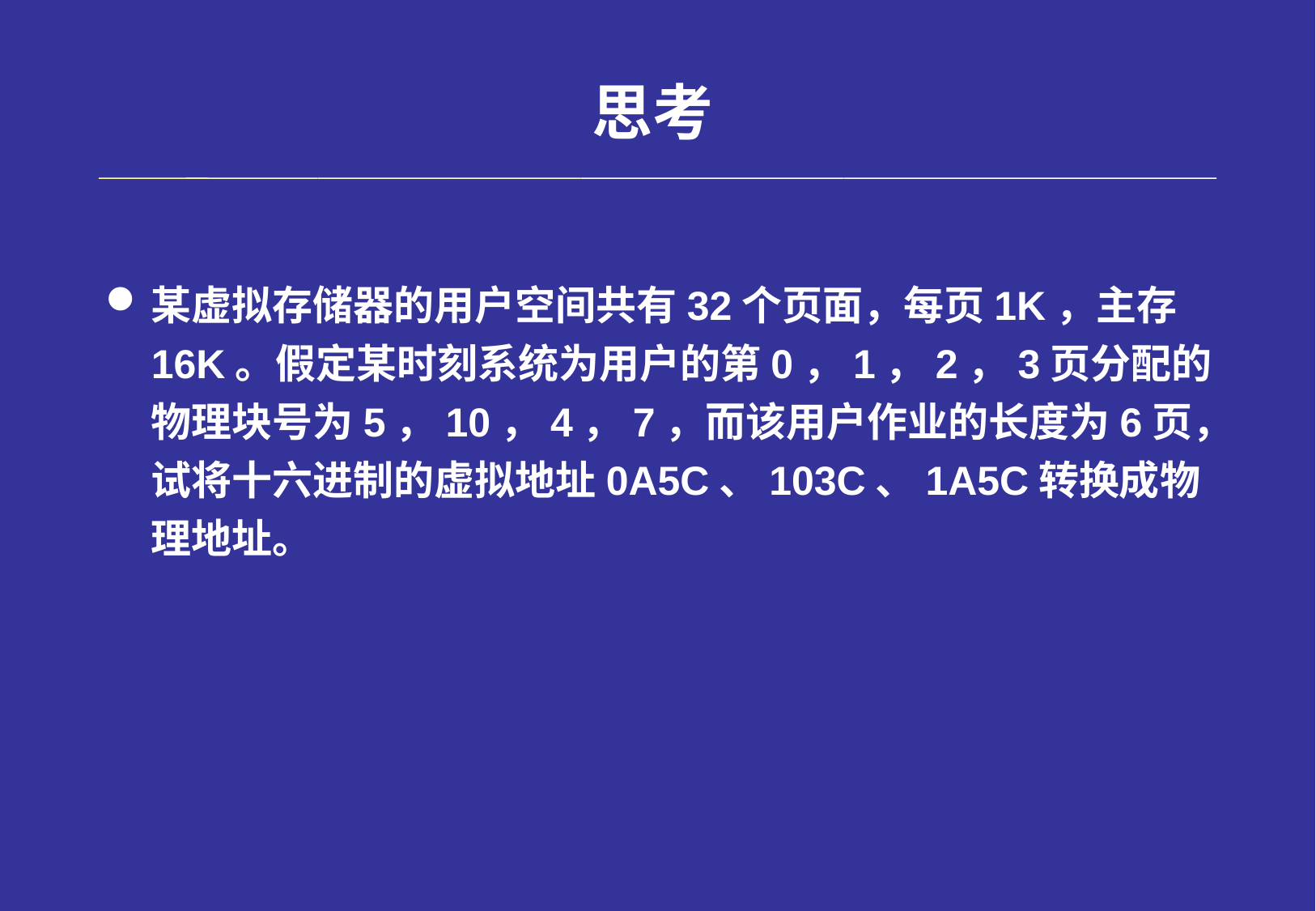

# 思考
某虚拟存储器的用户空间共有32个页面，每页1K，主存16K。假定某时刻系统为用户的第0，1，2，3页分配的物理块号为5，10，4，7，而该用户作业的长度为6页，试将十六进制的虚拟地址0A5C、103C、1A5C转换成物理地址。